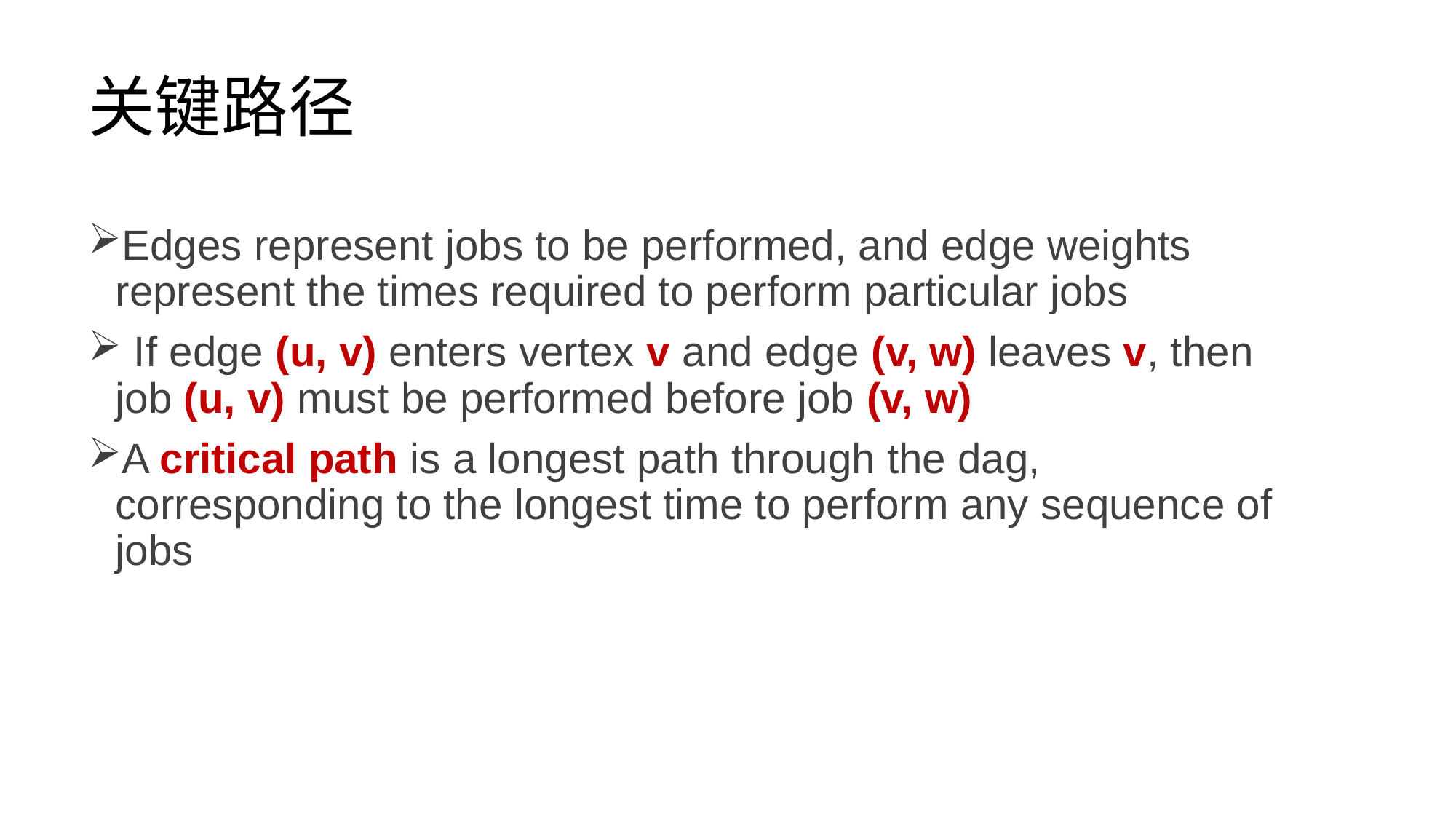

# 关键路径
Edges represent jobs to be performed, and edge weights represent the times required to perform particular jobs
 If edge (u, v) enters vertex v and edge (v, w) leaves v, then job (u, v) must be performed before job (v, w)
A critical path is a longest path through the dag, corresponding to the longest time to perform any sequence of jobs